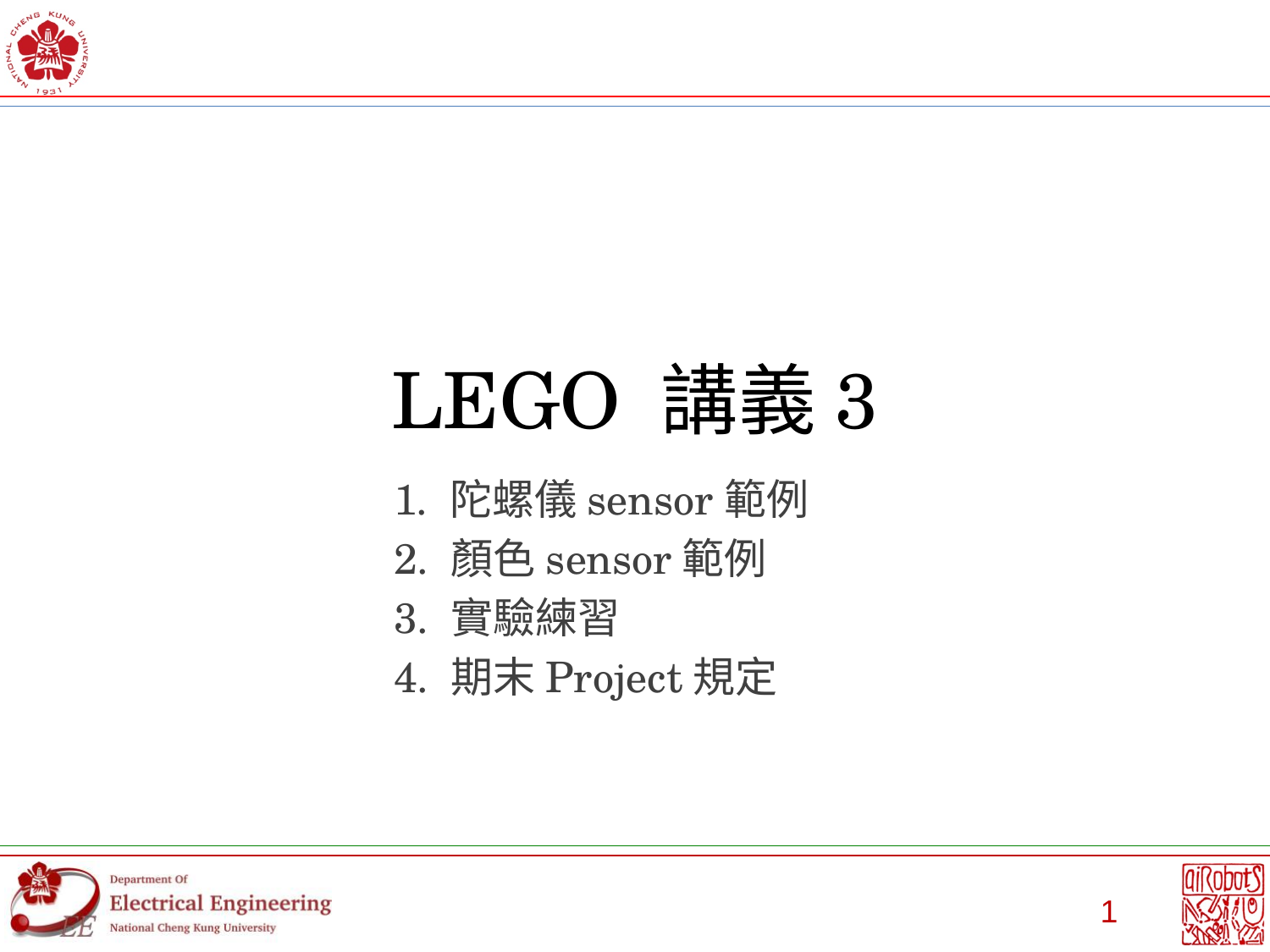

1
# LEGO 講義3
1. 陀螺儀sensor範例
2. 顏色sensor範例
3. 實驗練習
4. 期末Project規定